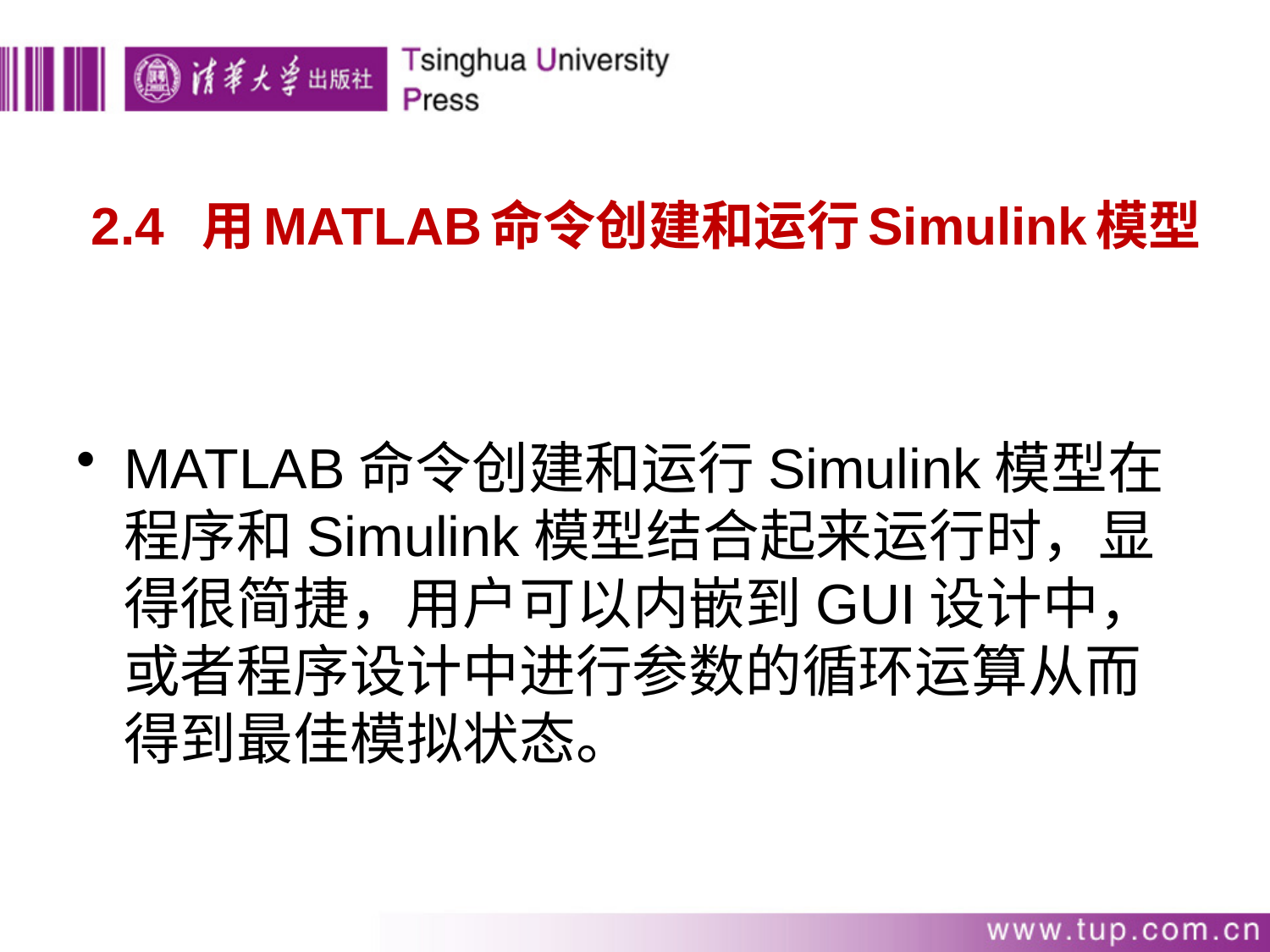

# 2.4  用MATLAB命令创建和运行Simulink模型
MATLAB命令创建和运行Simulink模型在程序和Simulink模型结合起来运行时，显得很简捷，用户可以内嵌到GUI设计中，或者程序设计中进行参数的循环运算从而得到最佳模拟状态。